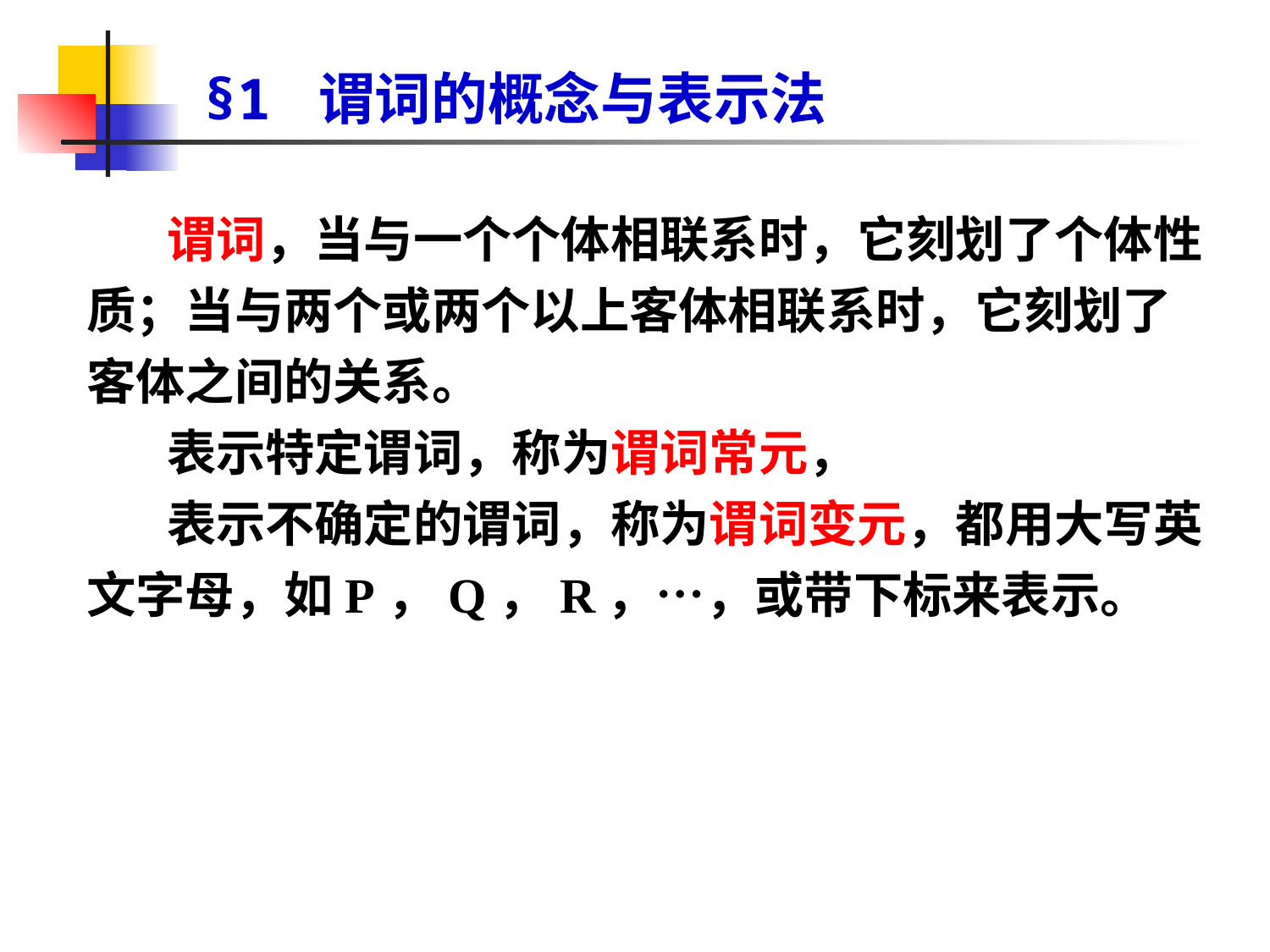

# §1 谓词的概念与表示法
谓词，当与一个个体相联系时，它刻划了个体性质；当与两个或两个以上客体相联系时，它刻划了客体之间的关系。
表示特定谓词，称为谓词常元，
表示不确定的谓词，称为谓词变元，都用大写英文字母，如P，Q，R，…，或带下标来表示。

7